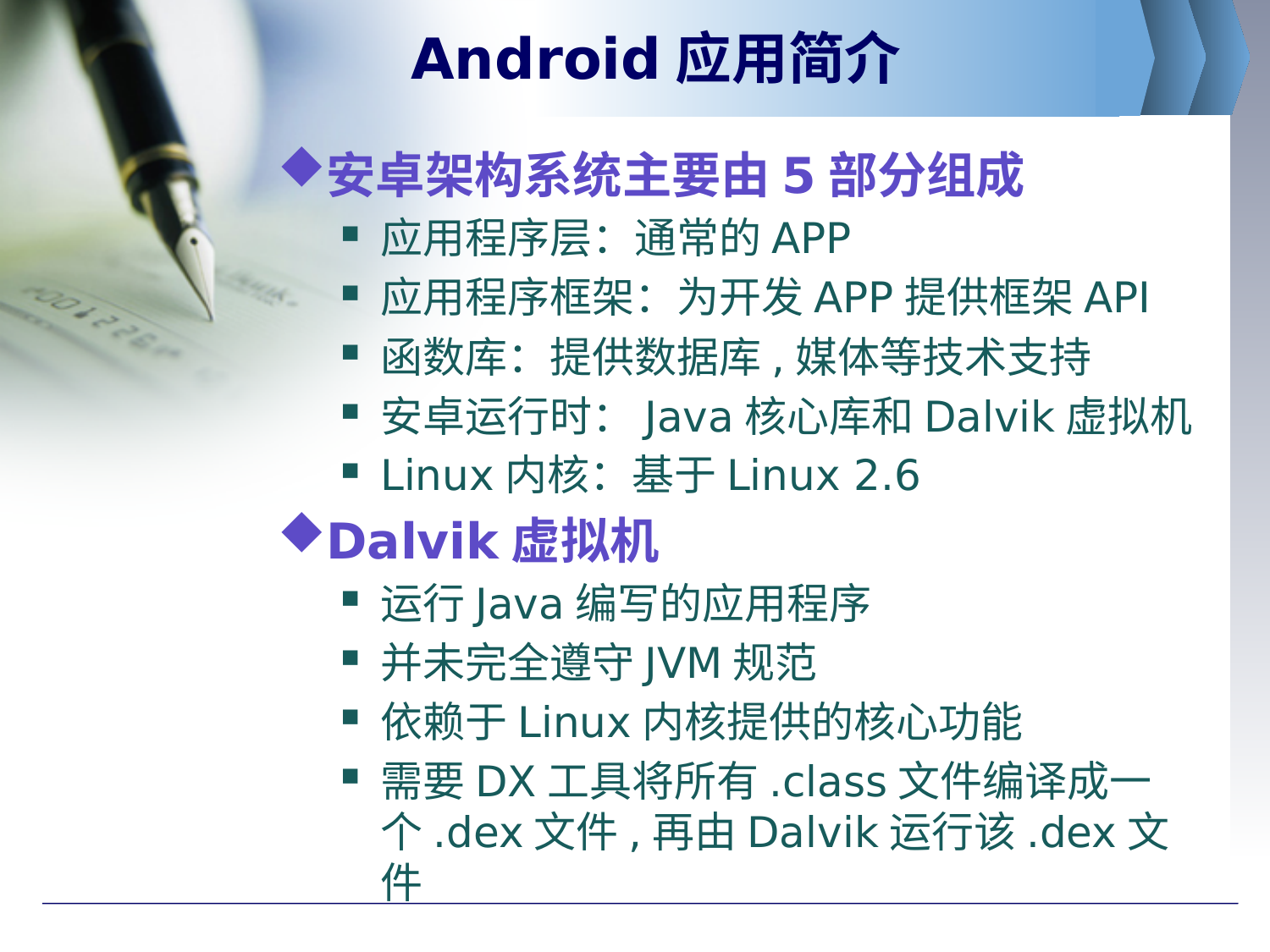

# Android应用简介
安卓架构系统主要由5部分组成
应用程序层：通常的APP
应用程序框架：为开发APP提供框架API
函数库：提供数据库,媒体等技术支持
安卓运行时：Java核心库和Dalvik虚拟机
Linux内核：基于Linux 2.6
Dalvik虚拟机
运行Java编写的应用程序
并未完全遵守JVM规范
依赖于Linux内核提供的核心功能
需要DX工具将所有.class文件编译成一个.dex文件,再由Dalvik运行该.dex文件